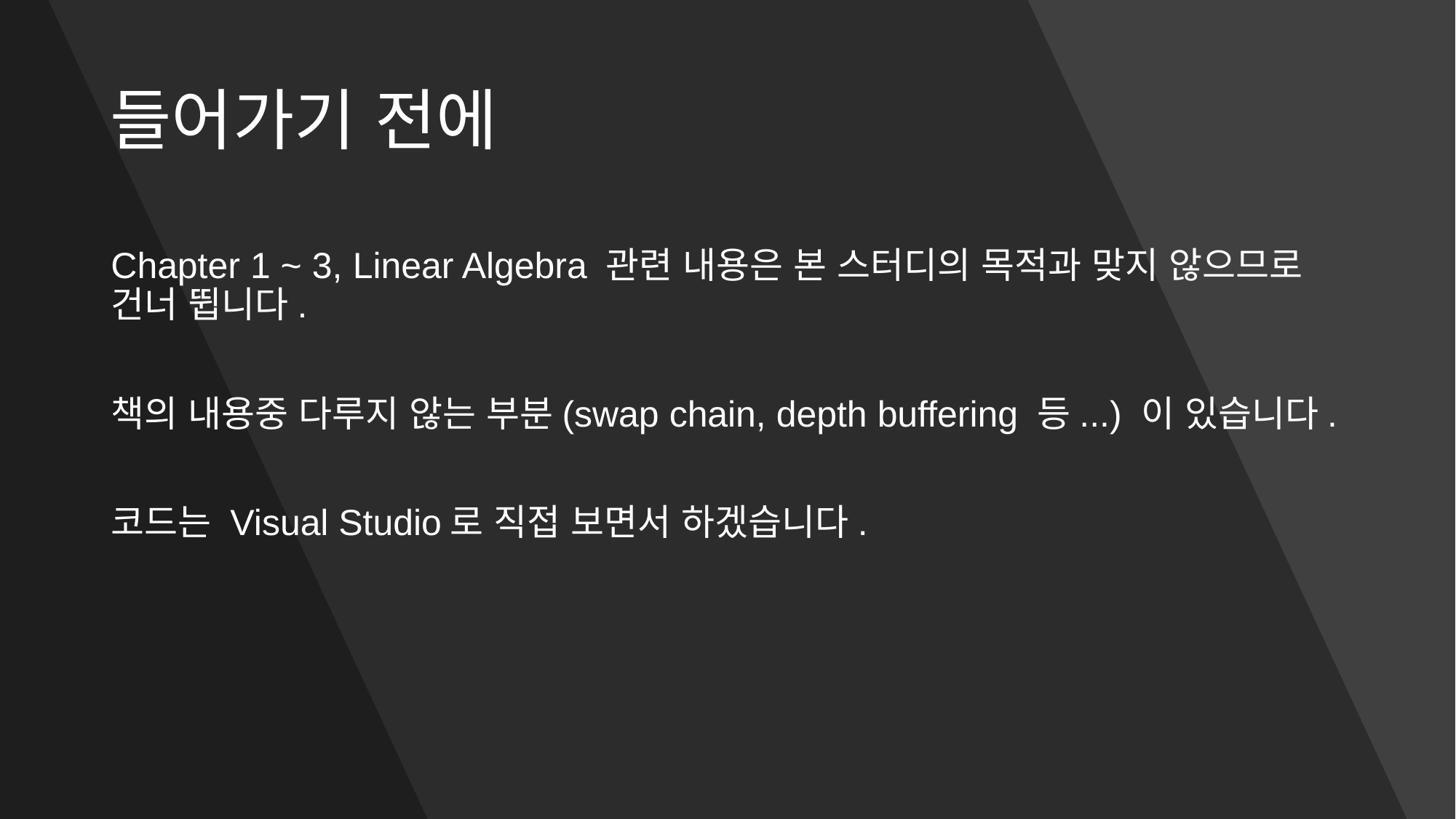

# 들어가기 전에
Chapter 1 ~ 3, Linear Algebra 관련 내용은 본 스터디의 목적과 맞지 않으므로
건너 뜁니다.

책의 내용중 다루지 않는 부분(swap chain, depth buffering 등...) 이 있습니다.

코드는 Visual Studio로 직접 보면서 하겠습니다.